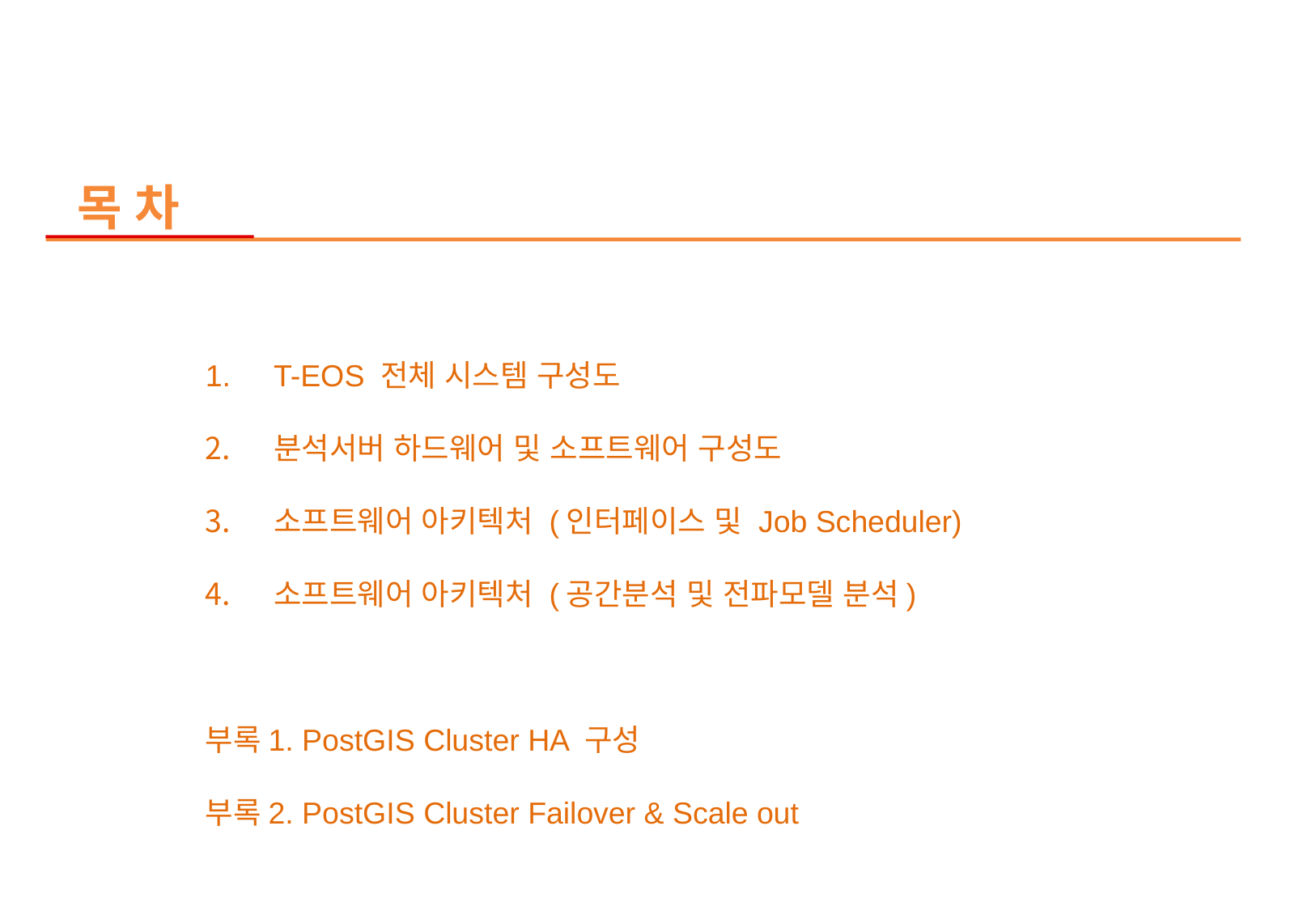

목 차

T-EOS 전체 시스템 구성도
분석서버 하드웨어 및 소프트웨어 구성도
소프트웨어 아키텍처 (인터페이스 및 Job Scheduler)
소프트웨어 아키텍처 (공간분석 및 전파모델 분석)

부록1. PostGIS Cluster HA 구성
부록2. PostGIS Cluster Failover & Scale out